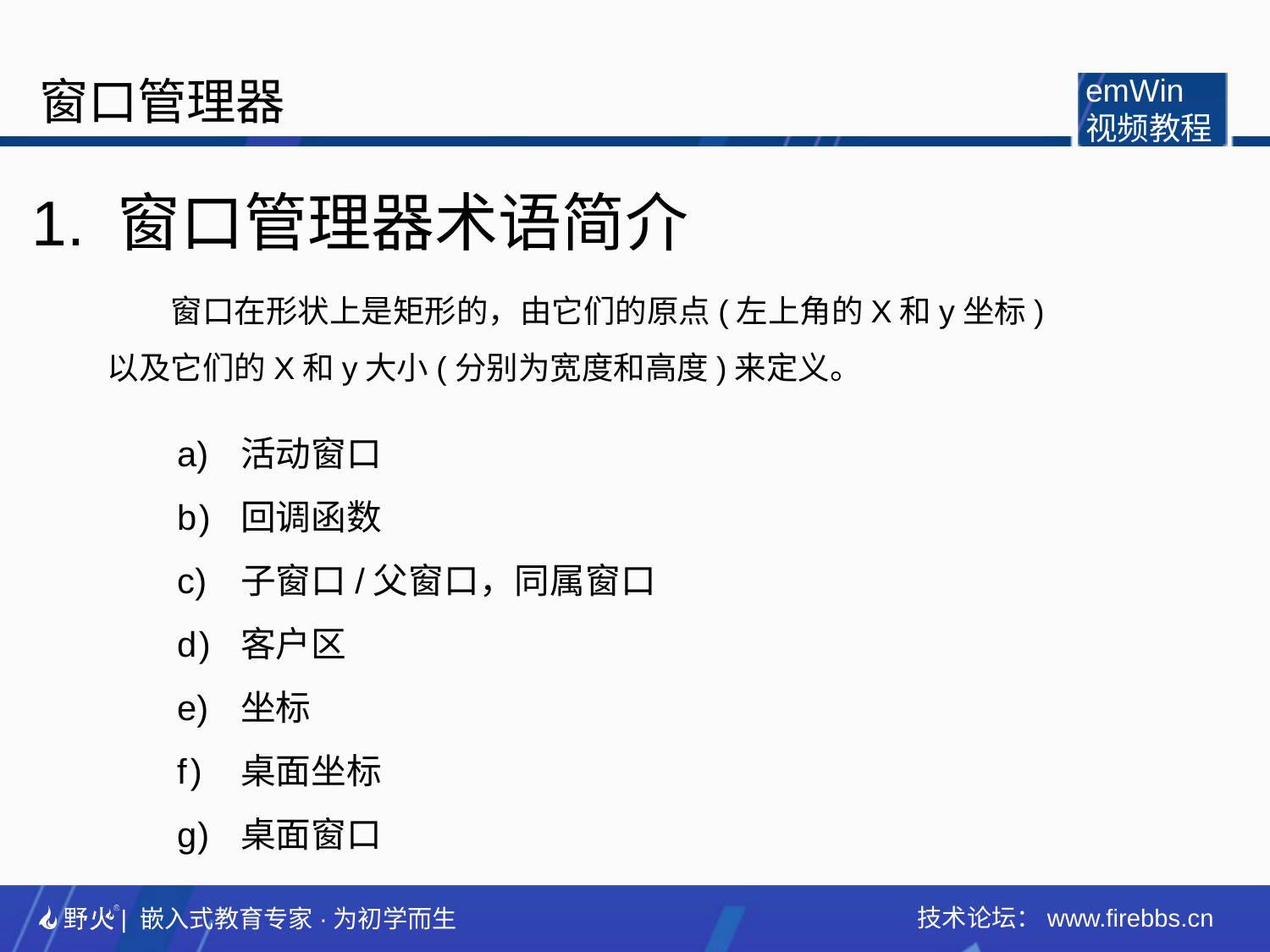

窗口管理器
emWin
视频教程
1. 窗口管理器术语简介
窗口在形状上是矩形的，由它们的原点(左上角的X和y坐标)以及它们的X和y大小(分别为宽度和高度)来定义。
活动窗口
回调函数
子窗口/父窗口，同属窗口
客户区
坐标
桌面坐标
桌面窗口